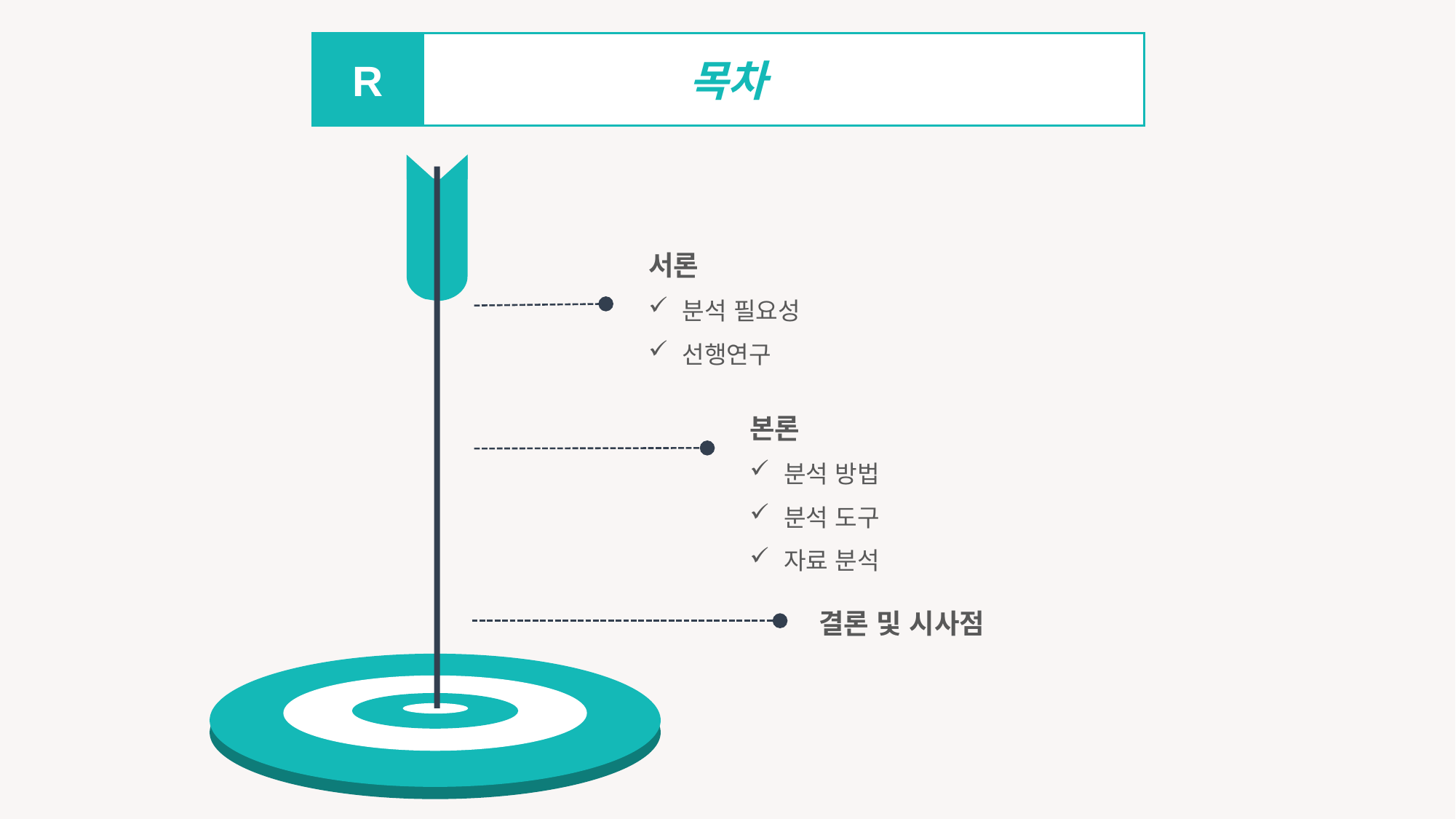

목차
R

서론
분석 필요성
선행연구
본론
분석 방법
분석 도구
자료 분석
결론 및 시사점